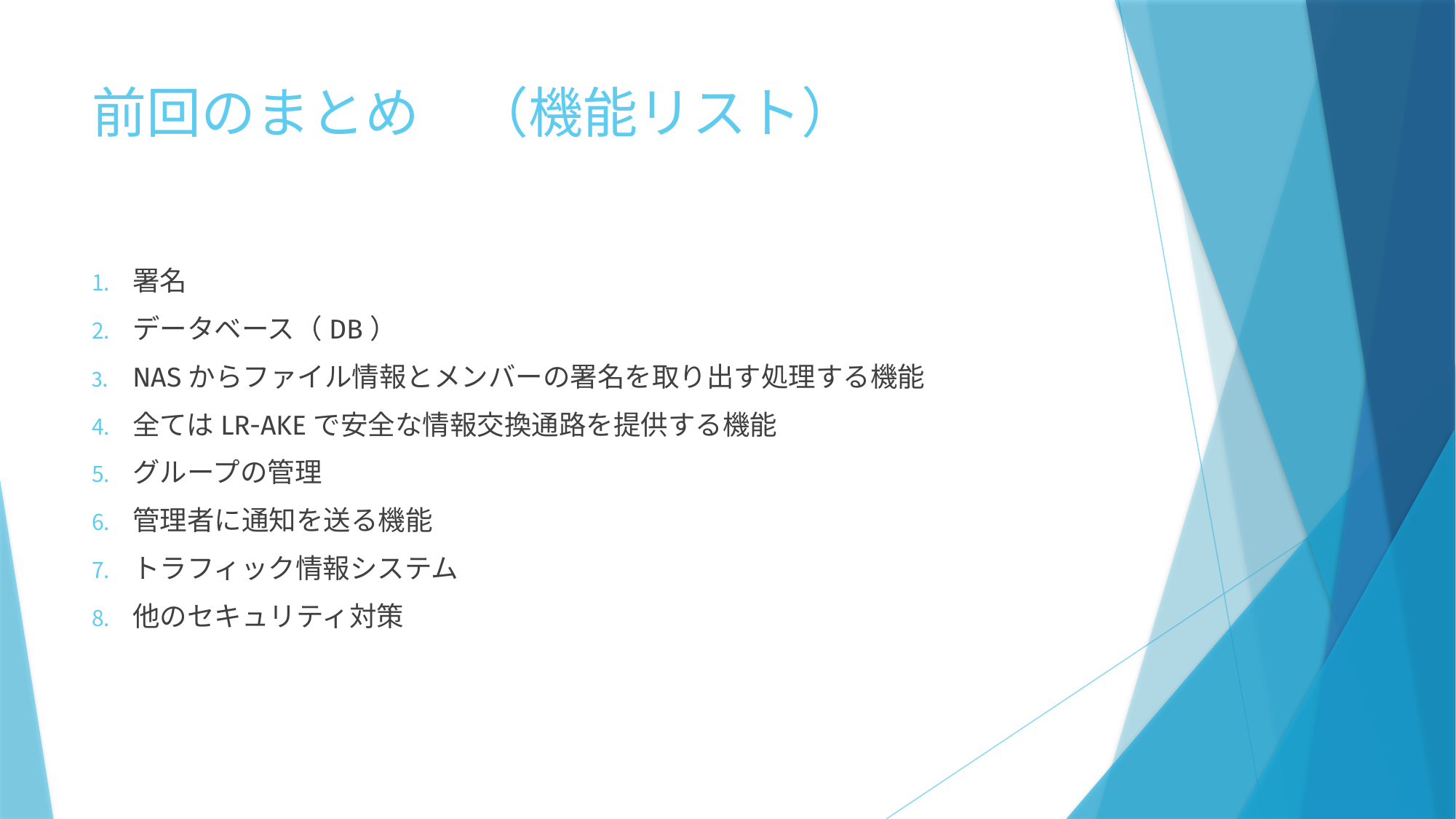

# 前回のまとめ　（機能リスト）
署名
データベース（DB）
NASからファイル情報とメンバーの署名を取り出す処理する機能
全てはLR-AKEで安全な情報交換通路を提供する機能
グループの管理
管理者に通知を送る機能
トラフィック情報システム
他のセキュリティ対策